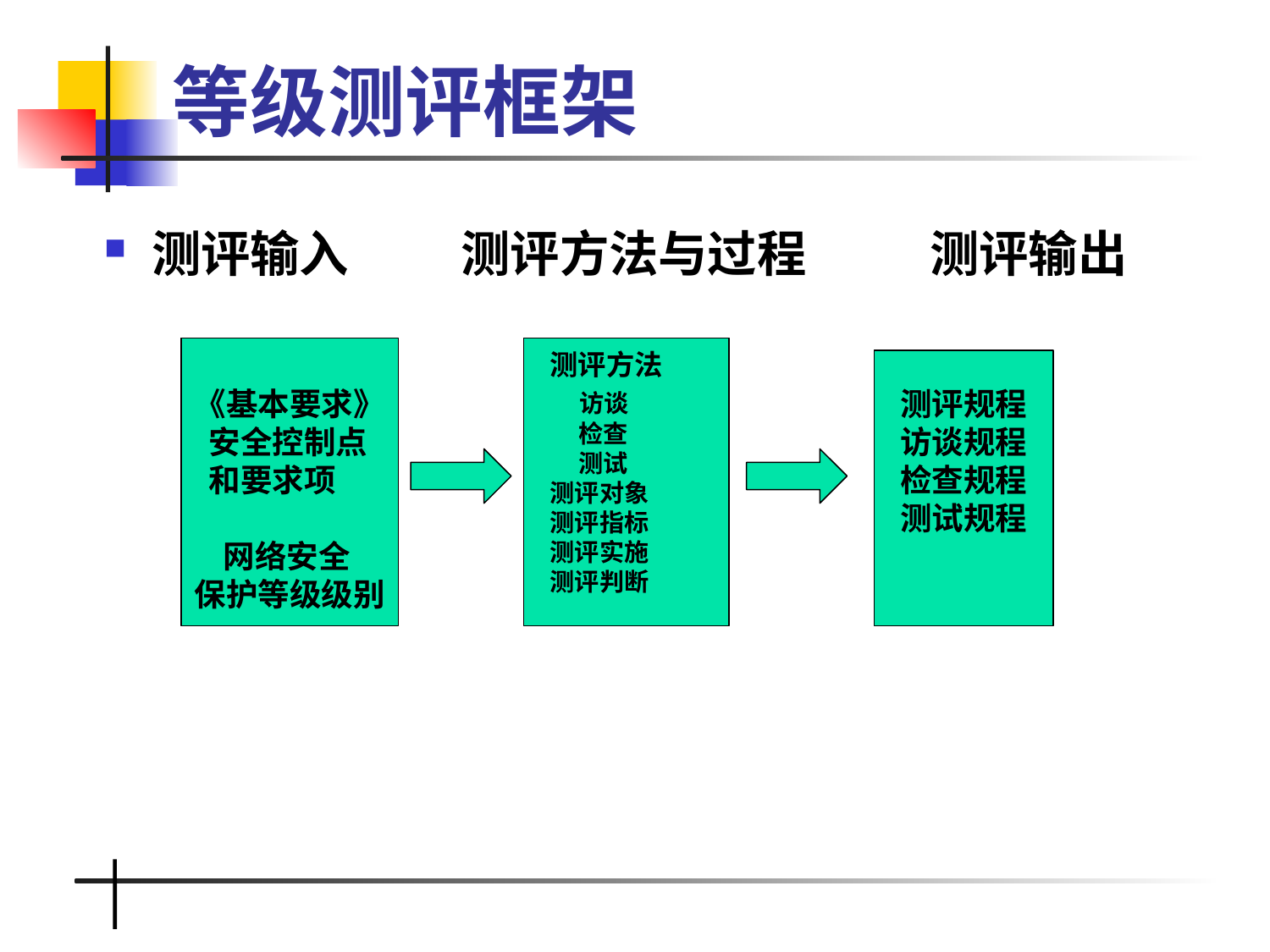

# 等级测评框架
测评输入          测评方法与过程           测评输出

测评方法
   访谈
    检查
    测试
测评对象
测评指标
测评实施
测评判断

《基本要求》
 安全控制点
 和要求项

   网络安全
保护等级级别
测评规程
访谈规程
检查规程
测试规程